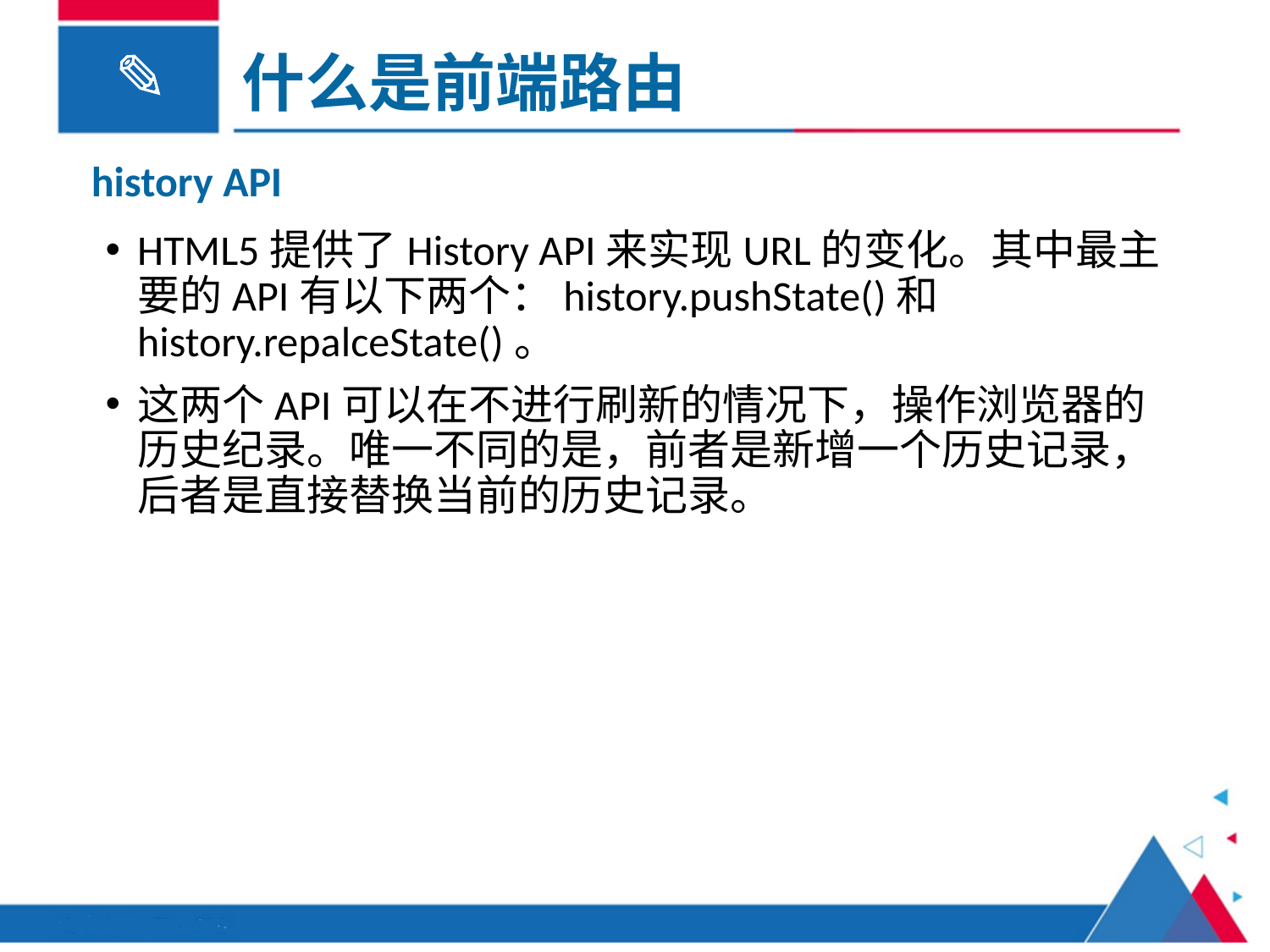

什么是前端路由
history API
HTML5提供了History API来实现URL的变化。其中最主要的API有以下两个：history.pushState()和history.repalceState()。
这两个API可以在不进行刷新的情况下，操作浏览器的历史纪录。唯一不同的是，前者是新增一个历史记录，后者是直接替换当前的历史记录。